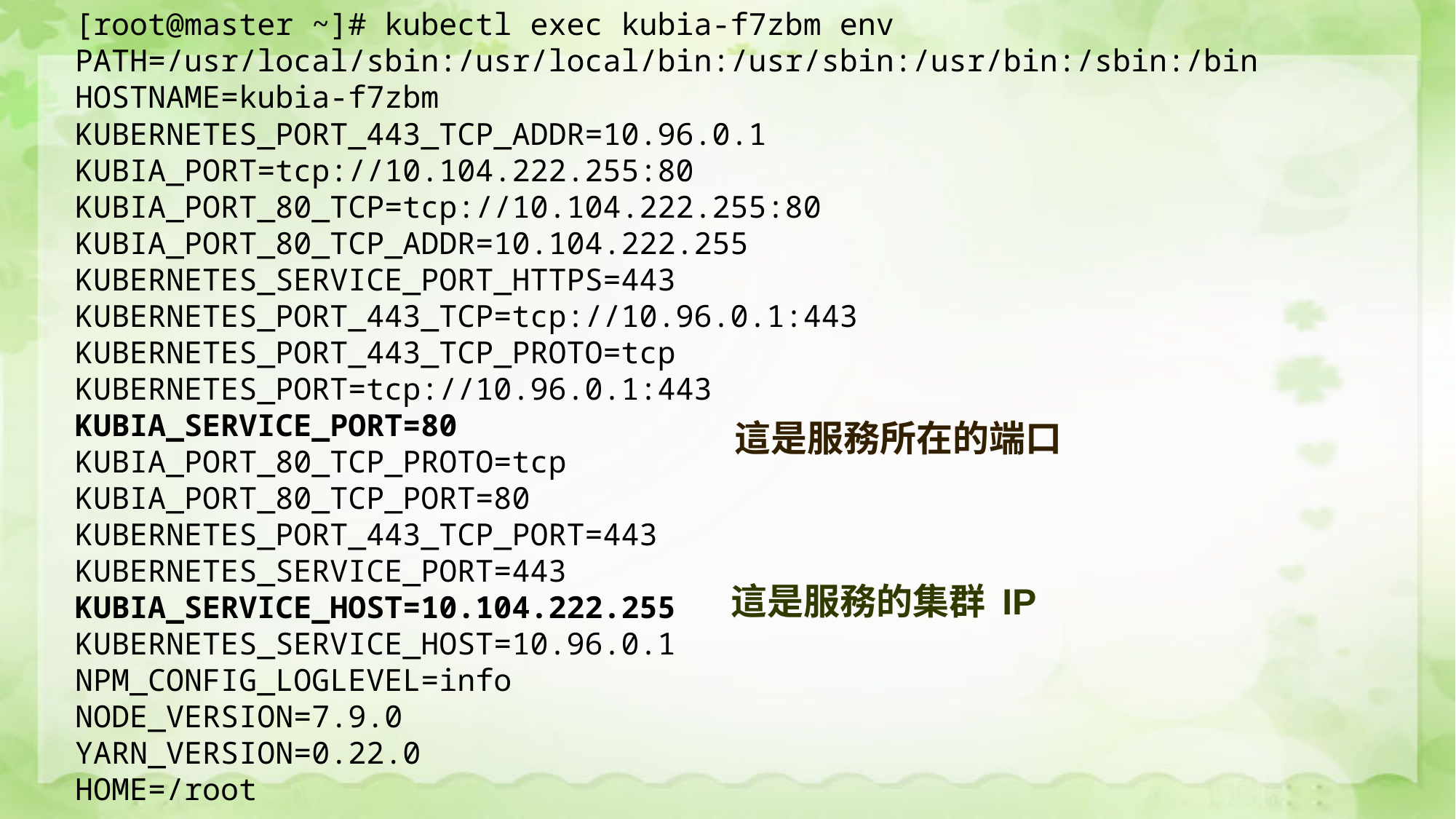

[root@master ~]# kubectl exec kubia-f7zbm env
PATH=/usr/local/sbin:/usr/local/bin:/usr/sbin:/usr/bin:/sbin:/bin
HOSTNAME=kubia-f7zbm
KUBERNETES_PORT_443_TCP_ADDR=10.96.0.1
KUBIA_PORT=tcp://10.104.222.255:80
KUBIA_PORT_80_TCP=tcp://10.104.222.255:80
KUBIA_PORT_80_TCP_ADDR=10.104.222.255
KUBERNETES_SERVICE_PORT_HTTPS=443
KUBERNETES_PORT_443_TCP=tcp://10.96.0.1:443
KUBERNETES_PORT_443_TCP_PROTO=tcp
KUBERNETES_PORT=tcp://10.96.0.1:443
KUBIA_SERVICE_PORT=80
KUBIA_PORT_80_TCP_PROTO=tcp
KUBIA_PORT_80_TCP_PORT=80
KUBERNETES_PORT_443_TCP_PORT=443
KUBERNETES_SERVICE_PORT=443
KUBIA_SERVICE_HOST=10.104.222.255
KUBERNETES_SERVICE_HOST=10.96.0.1
NPM_CONFIG_LOGLEVEL=info
NODE_VERSION=7.9.0
YARN_VERSION=0.22.0
HOME=/root
這是服務所在的端口
這是服務的集群 IP